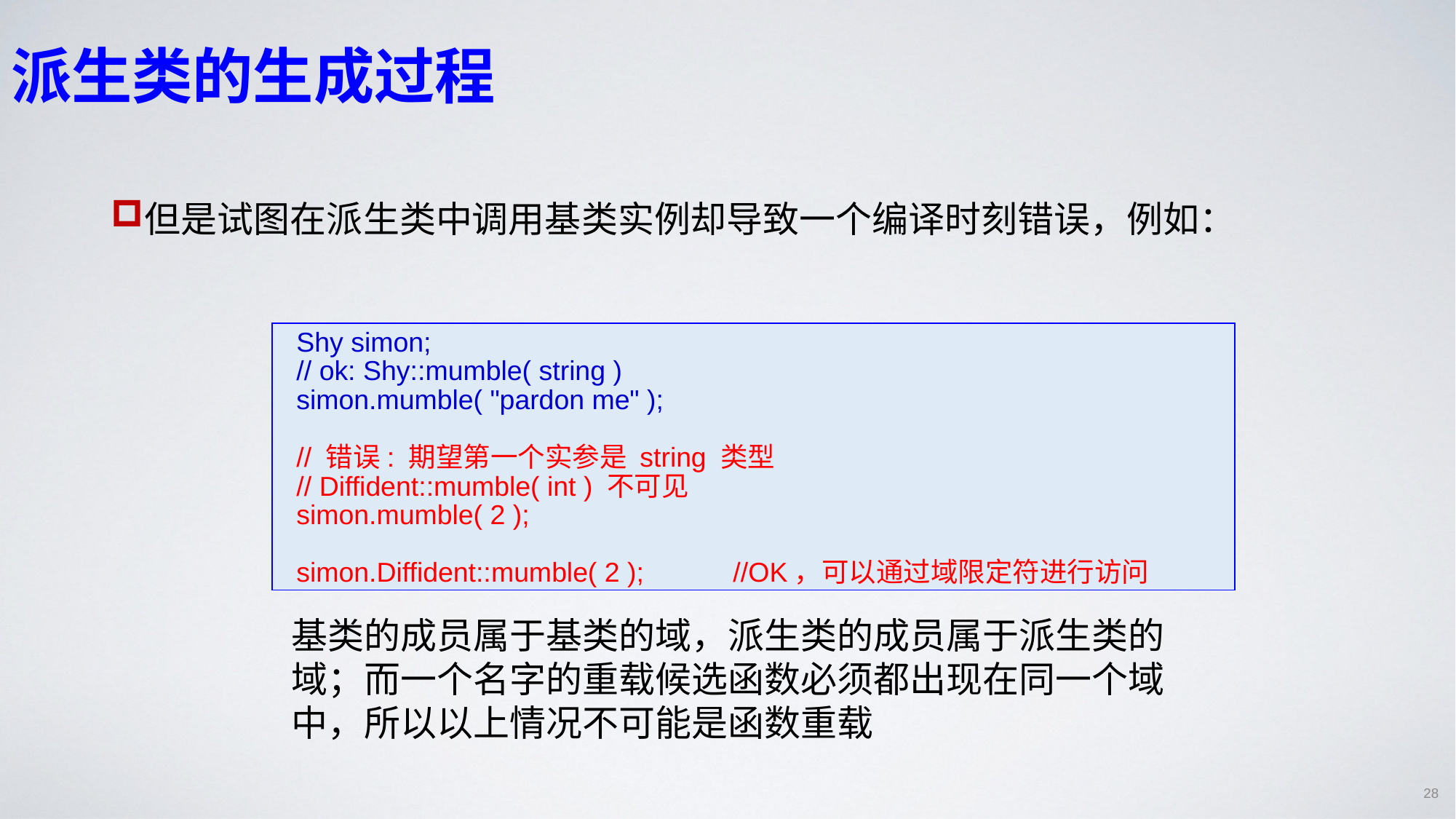

# 派生类的生成过程
但是试图在派生类中调用基类实例却导致一个编译时刻错误，例如：
Shy simon;
// ok: Shy::mumble( string )
simon.mumble( "pardon me" );

// 错误: 期望第一个实参是 string 类型
// Diffident::mumble( int ) 不可见
simon.mumble( 2 );

simon.Diffident::mumble( 2 );	//OK，可以通过域限定符进行访问
基类的成员属于基类的域，派生类的成员属于派生类的域；而一个名字的重载候选函数必须都出现在同一个域中，所以以上情况不可能是函数重载
28